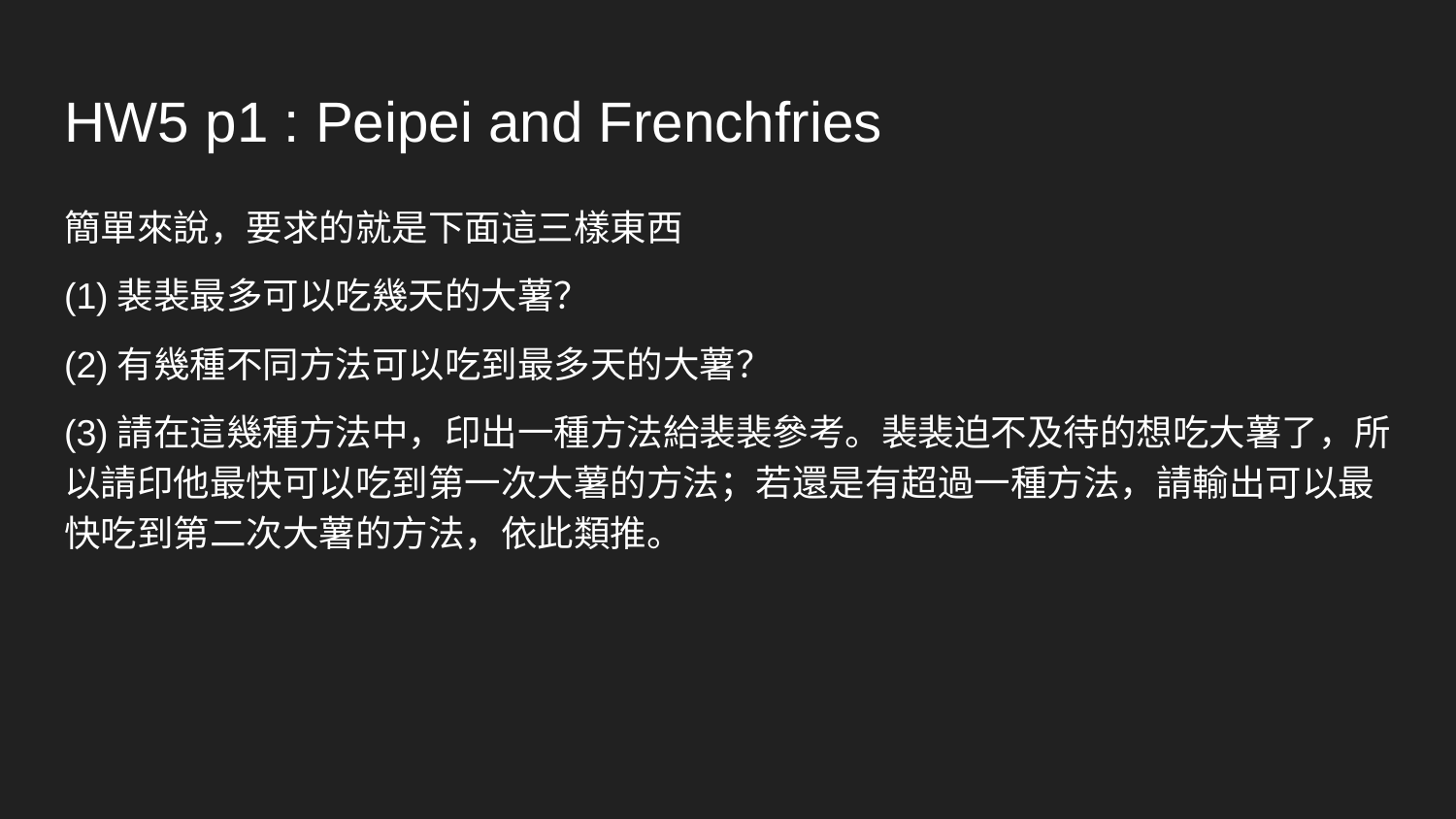

# HW5 p1 : Peipei and Frenchfries
簡單來說，要求的就是下面這三樣東西
(1)裴裴最多可以吃幾天的大薯？
(2)有幾種不同方法可以吃到最多天的大薯？
(3)請在這幾種方法中，印出一種方法給裴裴參考。裴裴迫不及待的想吃大薯了，所以請印他最快可以吃到第一次大薯的方法；若還是有超過一種方法，請輸出可以最快吃到第二次大薯的方法，依此類推。